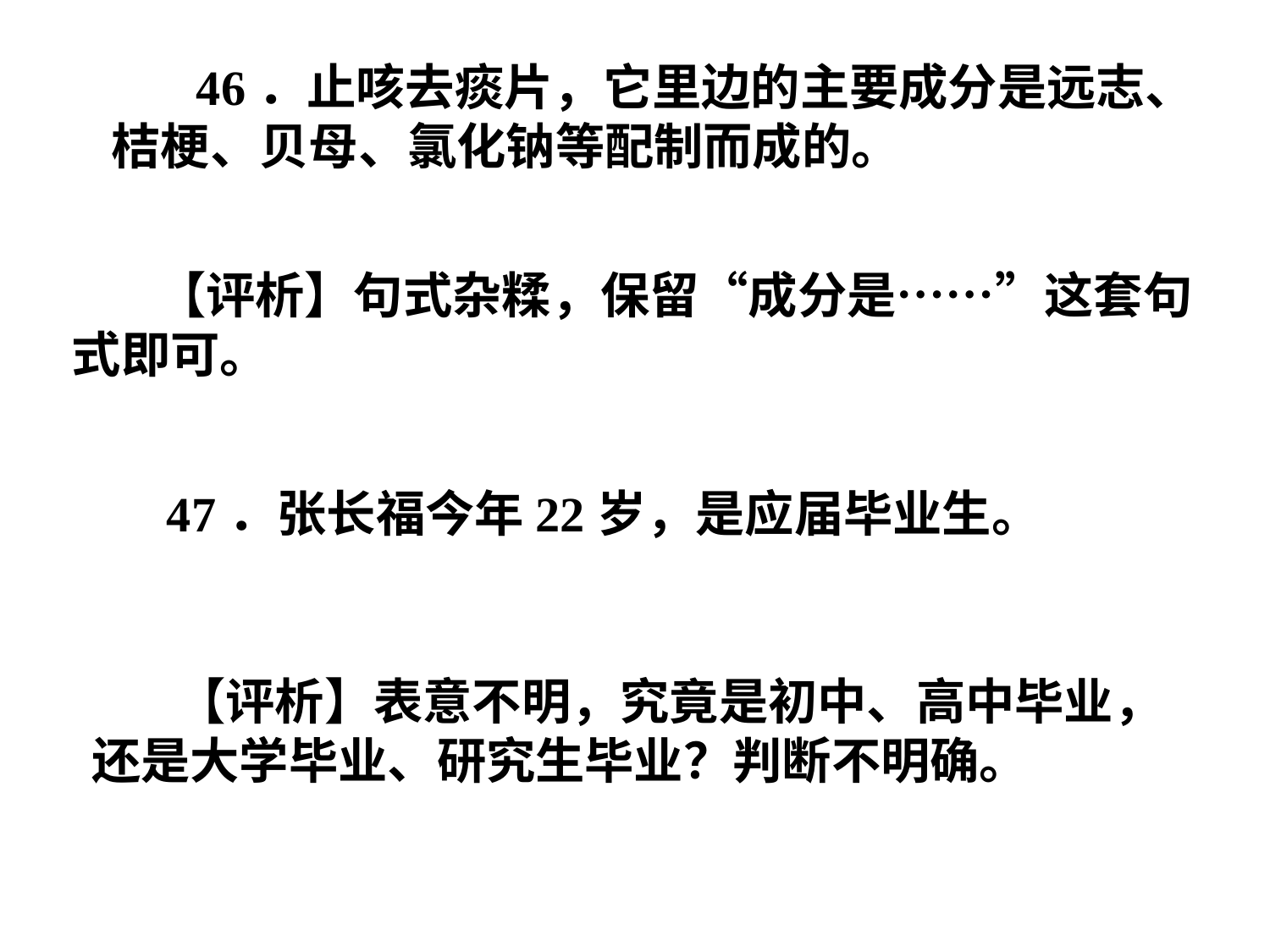

46．止咳去痰片，它里边的主要成分是远志、桔梗、贝母、氯化钠等配制而成的。
【评析】句式杂糅，保留“成分是……”这套句式即可。
47．张长福今年22岁，是应届毕业生。
【评析】表意不明，究竟是初中、高中毕业，还是大学毕业、研究生毕业？判断不明确。